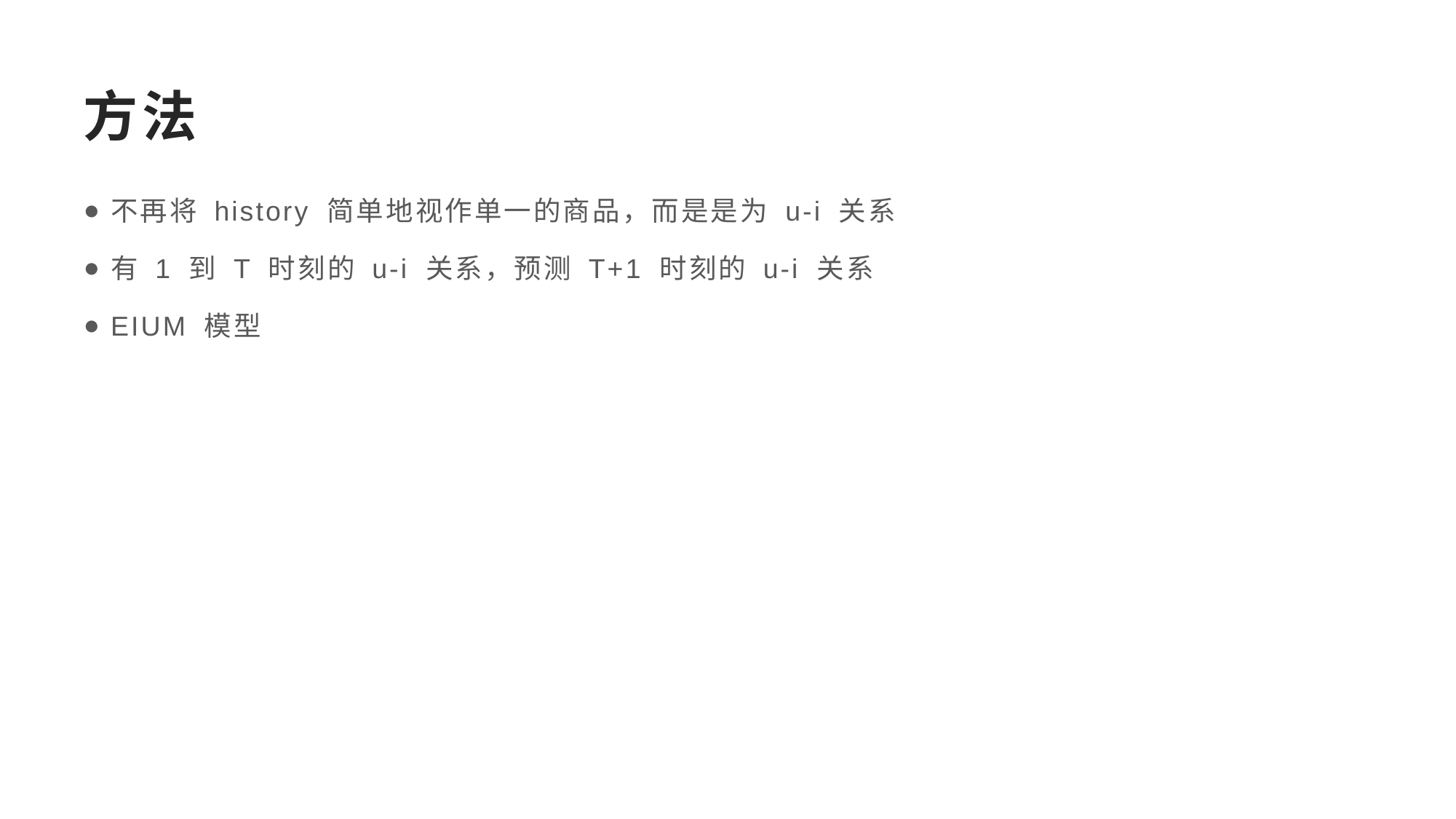

# 方法
不再将 history 简单地视作单一的商品，而是是为 u-i 关系
有 1 到 T 时刻的 u-i 关系，预测 T+1 时刻的 u-i 关系
EIUM 模型